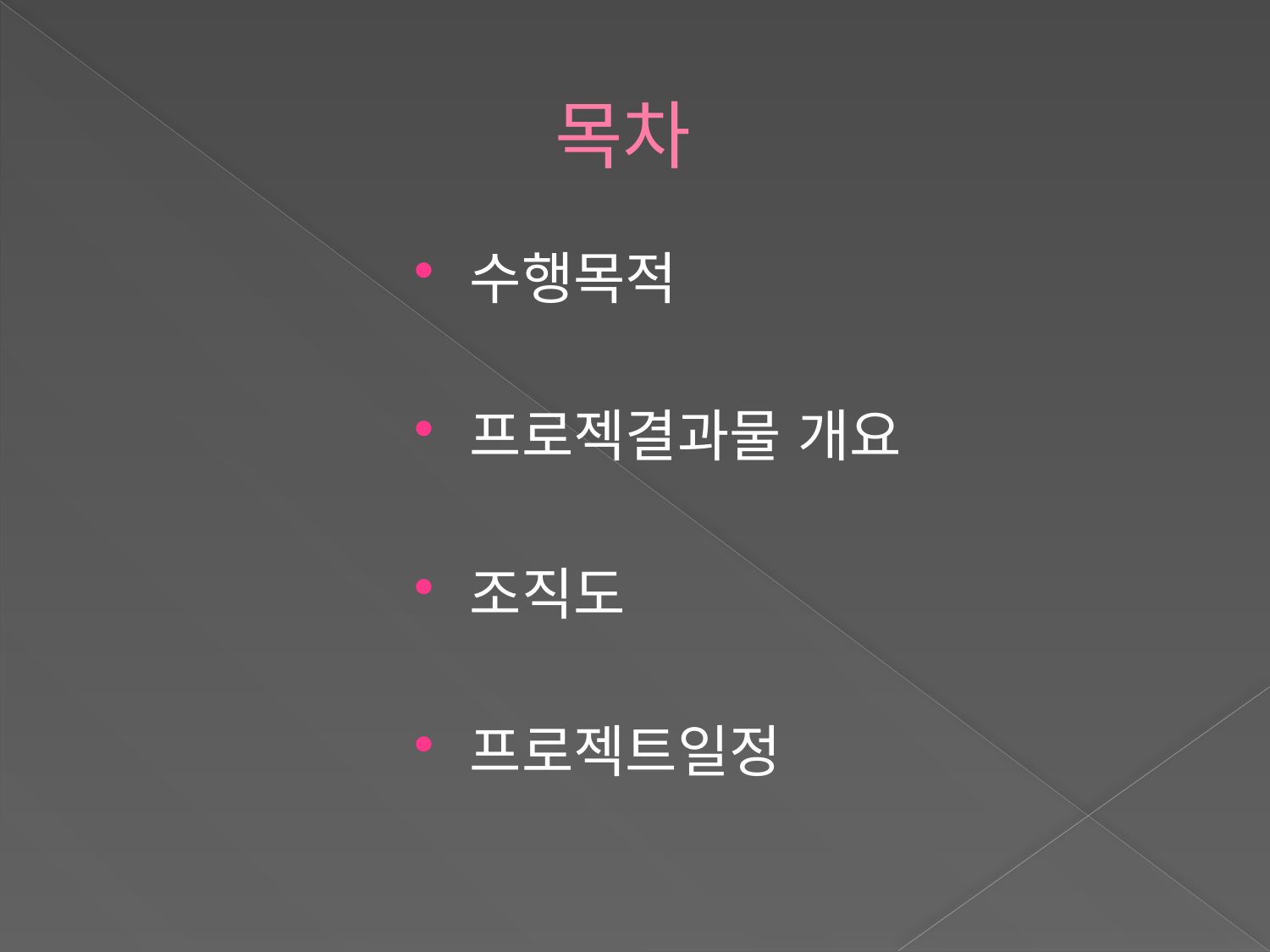

# 목차
수행목적

프로젝결과물 개요

조직도

프로젝트일정